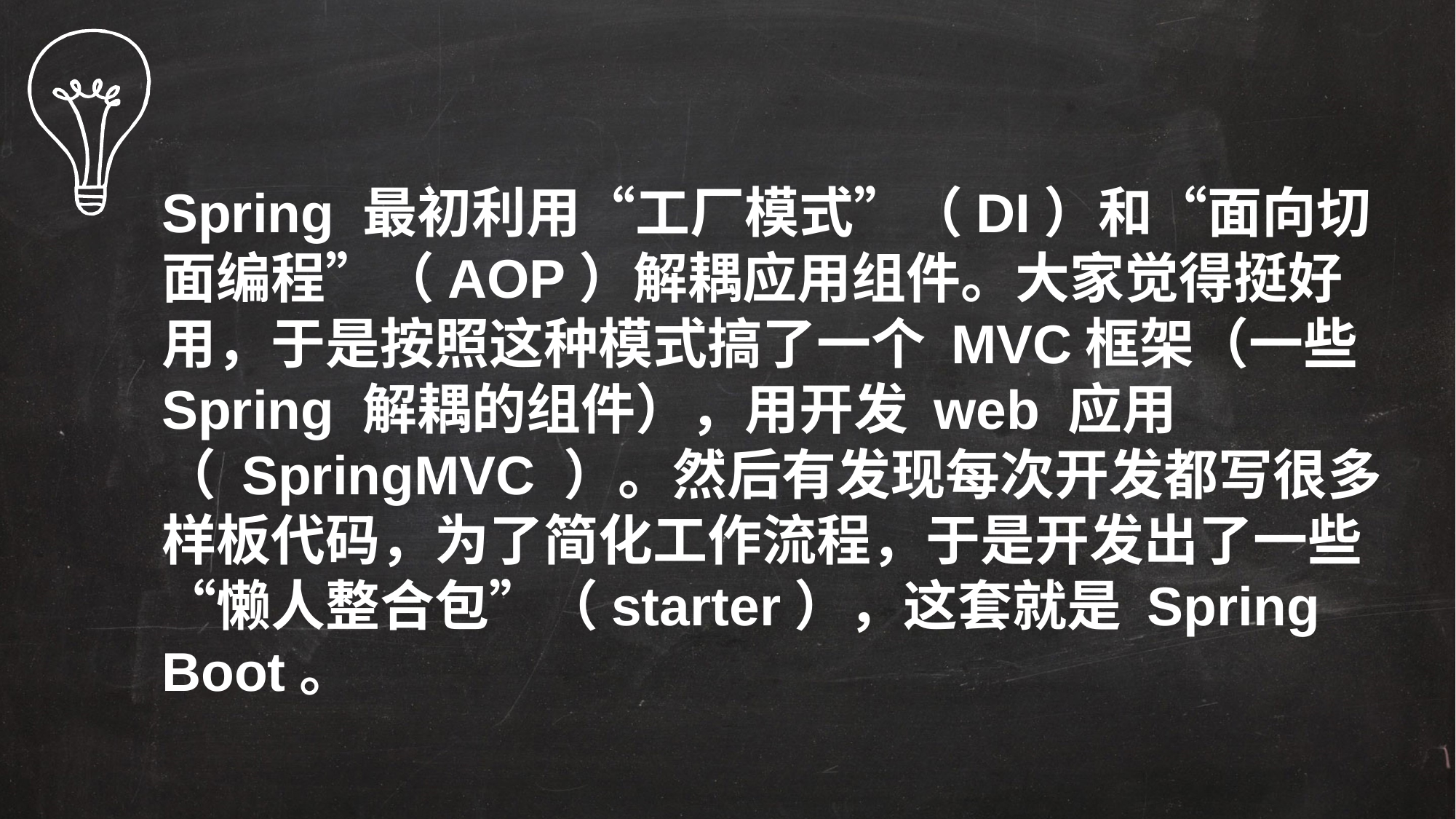

Spring 最初利用“工厂模式”（DI）和“面向切面编程”（AOP）解耦应用组件。大家觉得挺好用，于是按照这种模式搞了一个 MVC框架（一些Spring 解耦的组件），用开发 web 应用（ SpringMVC ）。然后有发现每次开发都写很多样板代码，为了简化工作流程，于是开发出了一些“懒人整合包”（starter），这套就是 Spring Boot。